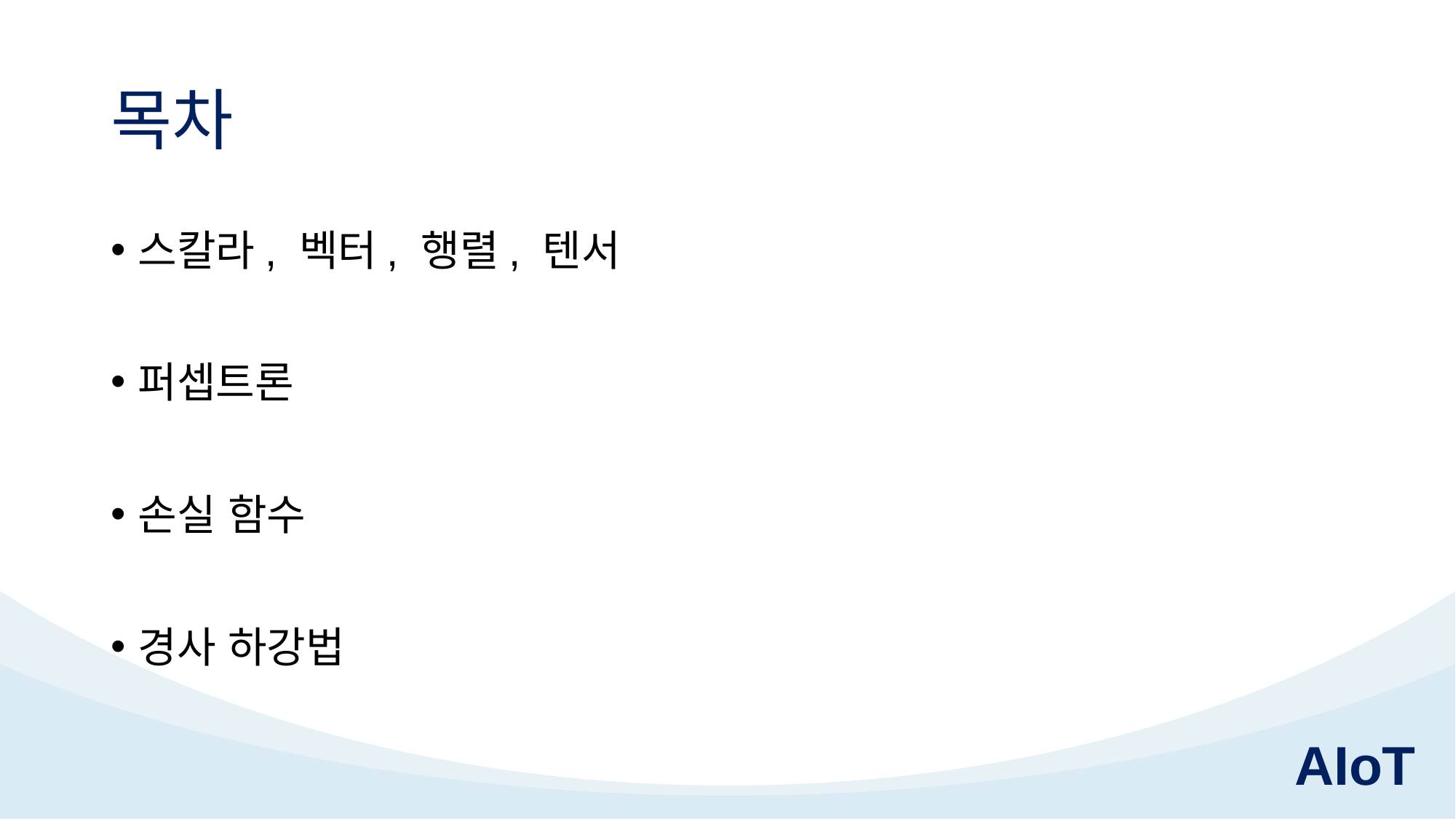

# 목차
스칼라, 벡터, 행렬, 텐서

퍼셉트론

손실 함수

경사 하강법